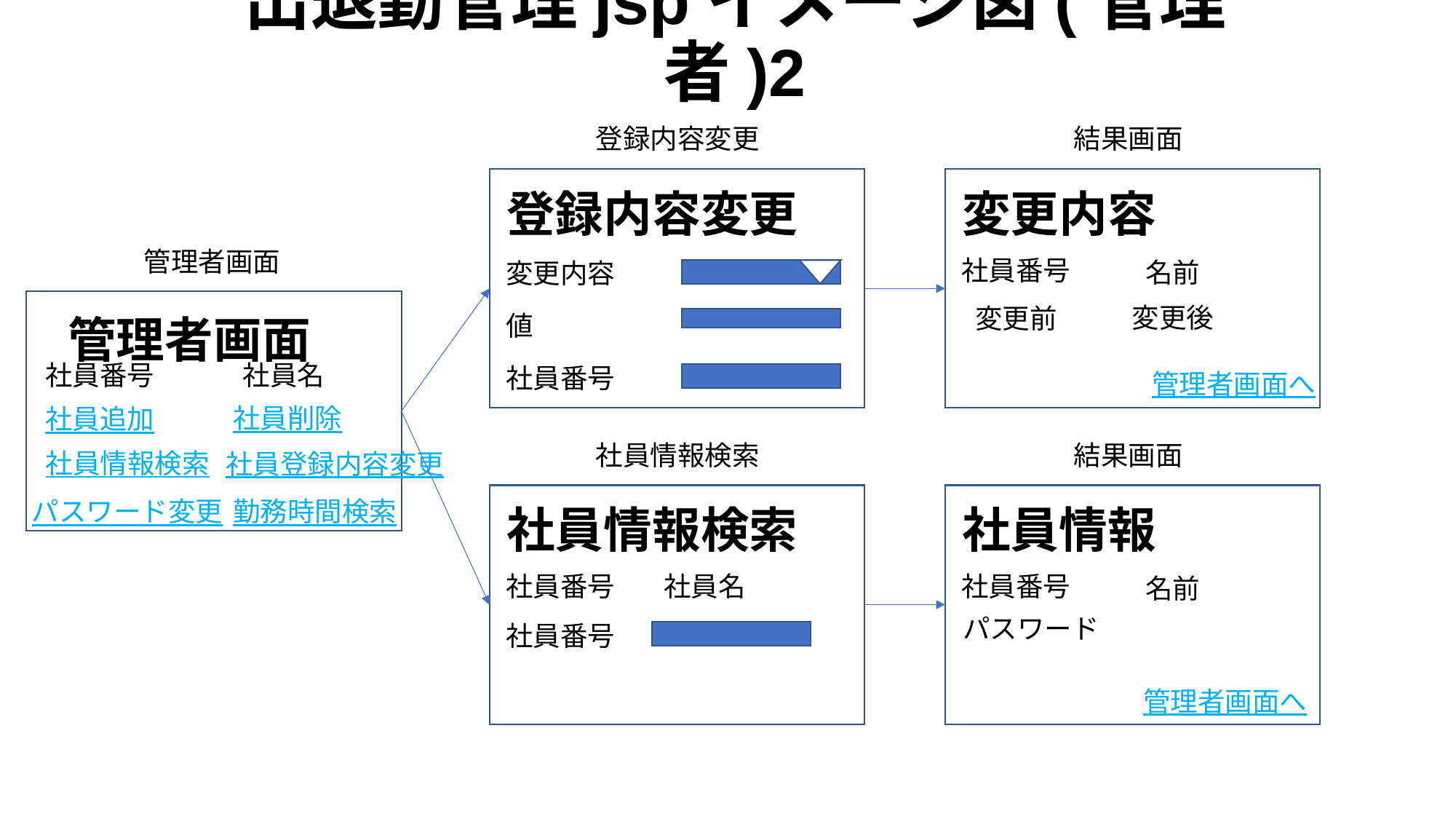

# 出退勤管理jspイメージ図(管理者)2
登録内容変更
結果画面

登録内容変更
変更内容
管理者画面
社員番号
名前
変更内容

変更後
変更前
値
管理者画面

社員番号
社員名
社員番号
管理者画面へ

社員削除
社員追加
社員情報検索
結果画面
社員情報検索
社員登録内容変更

パスワード変更
勤務時間検索
社員情報検索
社員情報
社員番号
社員名
社員番号
名前
パスワード
社員番号

管理者画面へ